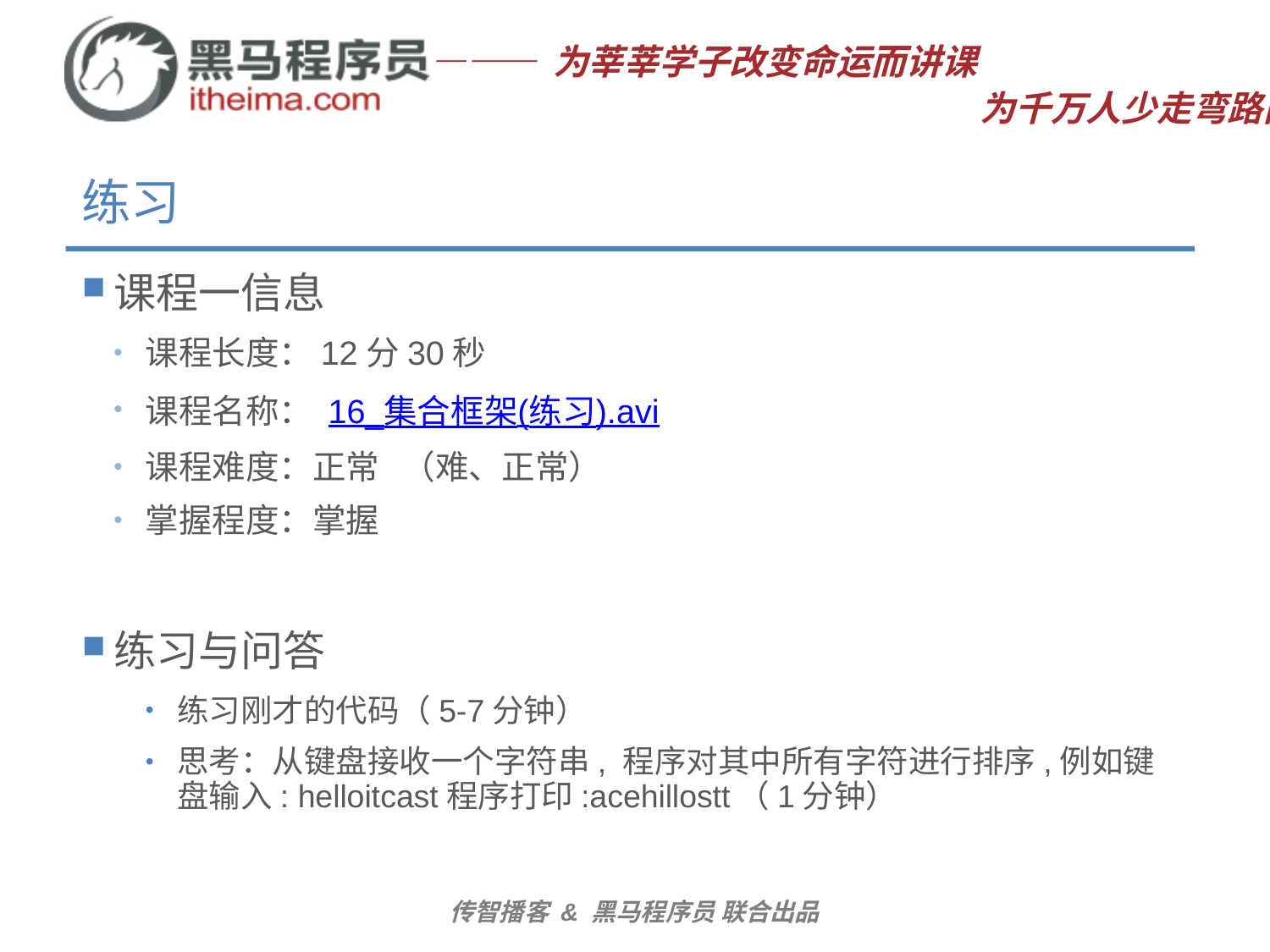

# 练习
课程一信息
课程长度：12分30秒
课程名称： 16_集合框架(练习).avi
课程难度：正常   （难、正常）
掌握程度：掌握

练习与问答
练习刚才的代码（5-7分钟）
思考：从键盘接收一个字符串, 程序对其中所有字符进行排序,例如键盘输入: helloitcast程序打印:acehillostt（1分钟）